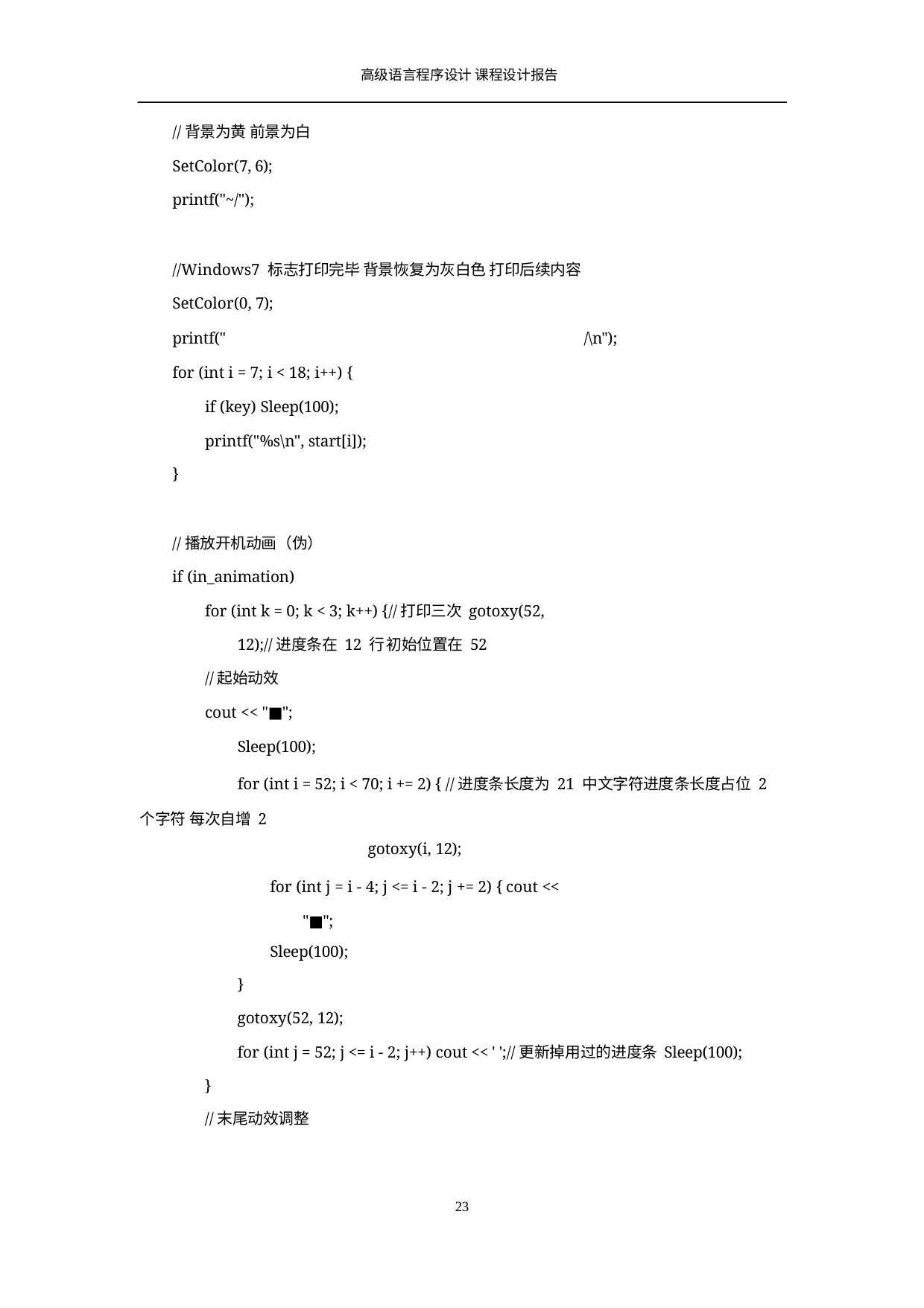

高级语言程序设计 课程设计报告

//背景为黄 前景为白 SetColor(7, 6); printf("~/");
//Windows7 标志打印完毕 背景恢复为灰白色 打印后续内容

SetColor(0, 7);
printf("
/\n");
for (int i = 7; i < 18; i++) {
if (key) Sleep(100); printf("%s\n", start[i]);

}
//播放开机动画（伪）

if (in_animation)
for (int k = 0; k < 3; k++) {//打印三次 gotoxy(52, 12);//进度条在 12 行 初始位置在 52

//起始动效
cout << "■"; Sleep(100);
for (int i = 52; i < 70; i += 2) { //进度条长度为 21 中文字符进度条长度占位 2 个字符 每次自增 2
gotoxy(i, 12);
for (int j = i - 4; j <= i - 2; j += 2) { cout << "■";
Sleep(100);

}

gotoxy(52, 12);
for (int j = 52; j <= i - 2; j++) cout << ' ';//更新掉用过的进度条 Sleep(100);

}

//末尾动效调整
23